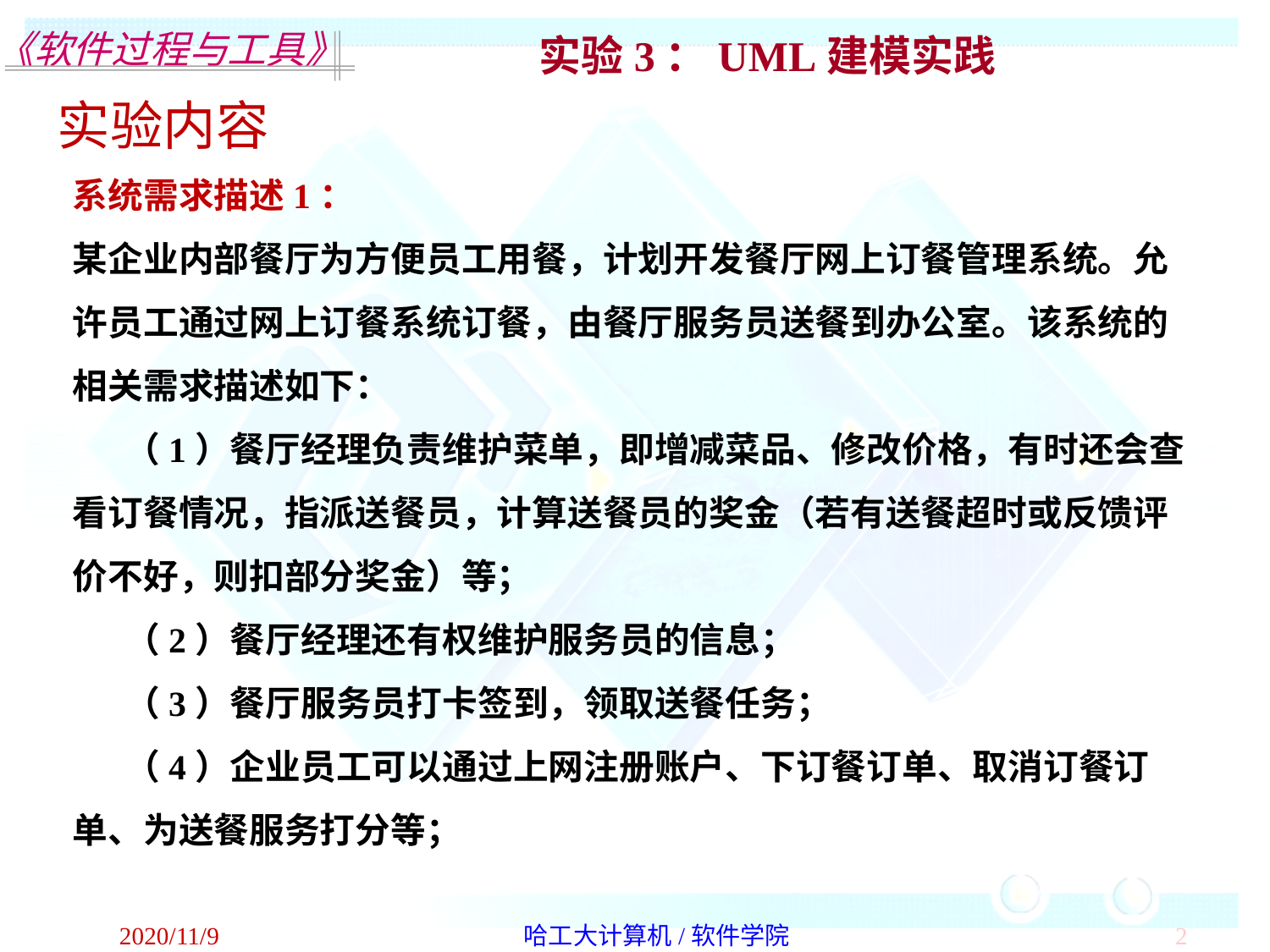

实验3：UML建模实践
实验内容

系统需求描述1：
某企业内部餐厅为方便员工用餐，计划开发餐厅网上订餐管理系统。允许员工通过网上订餐系统订餐，由餐厅服务员送餐到办公室。该系统的相关需求描述如下：
（1）餐厅经理负责维护菜单，即增减菜品、修改价格，有时还会查看订餐情况，指派送餐员，计算送餐员的奖金（若有送餐超时或反馈评价不好，则扣部分奖金）等；
（2）餐厅经理还有权维护服务员的信息；
（3）餐厅服务员打卡签到，领取送餐任务；
（4）企业员工可以通过上网注册账户、下订餐订单、取消订餐订单、为送餐服务打分等；